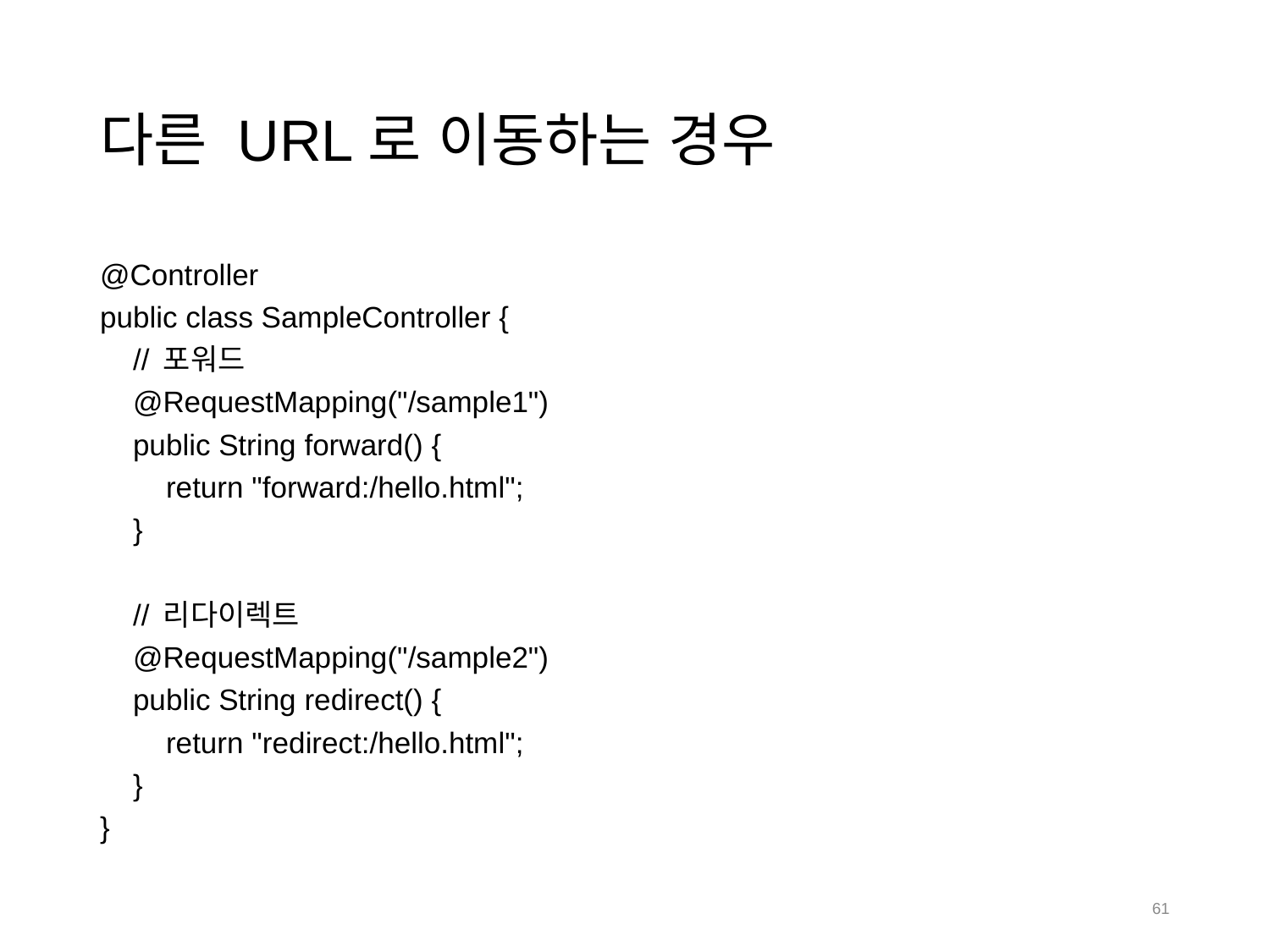

# 다른 URL로 이동하는 경우
@Controller
public class SampleController {
    // 포워드
    @RequestMapping("/sample1")
    public String forward() {
        return "forward:/hello.html";
    }

    // 리다이렉트
    @RequestMapping("/sample2")
    public String redirect() {
        return "redirect:/hello.html";
    }
}

61